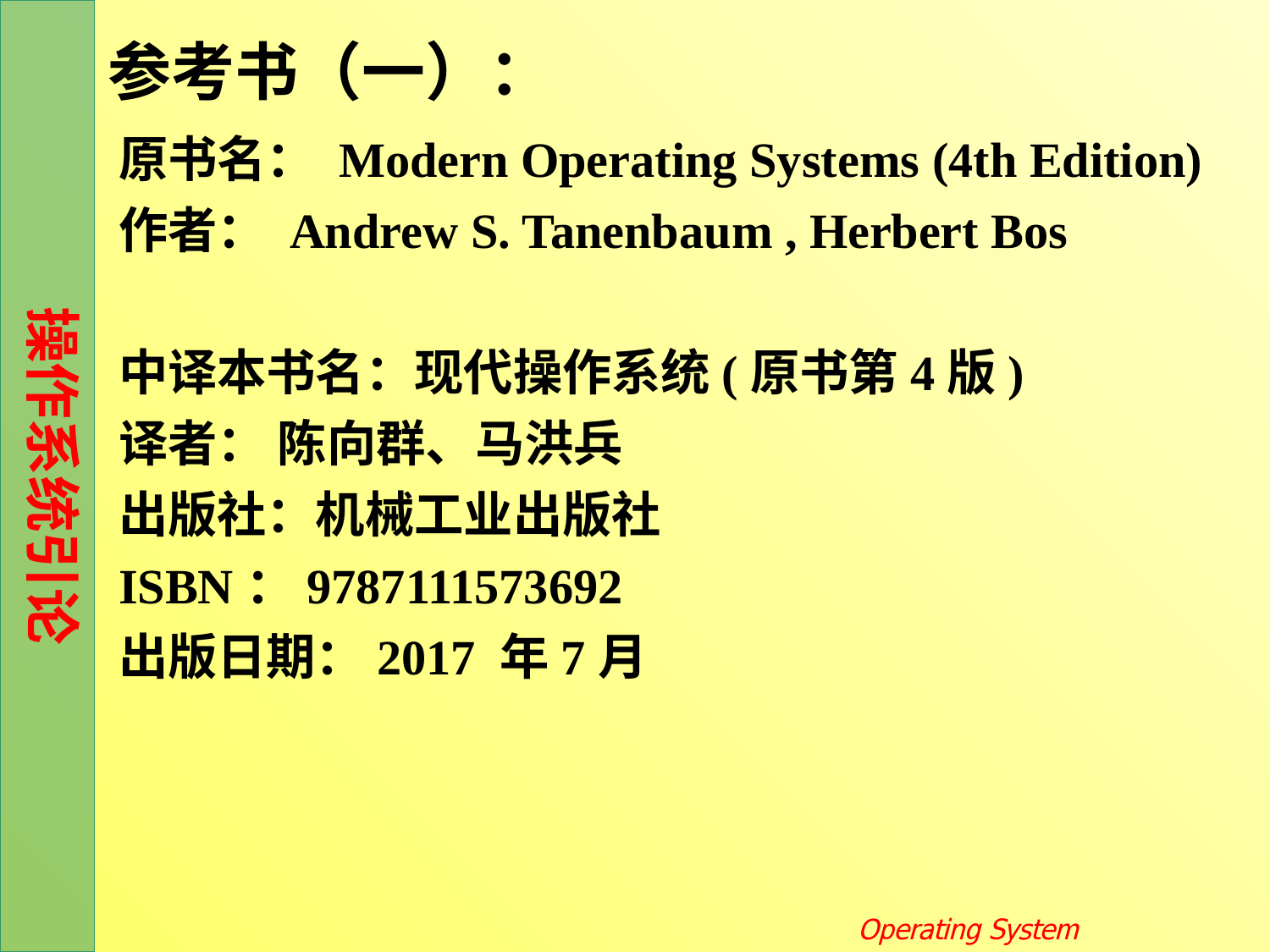

# 参考书（一）：
原书名： Modern Operating Systems (4th Edition)
作者： Andrew S. Tanenbaum , Herbert Bos

中译本书名：现代操作系统(原书第4版)
译者： 陈向群、马洪兵
出版社：机械工业出版社
ISBN：9787111573692
出版日期：2017 年7月

Operating System
2